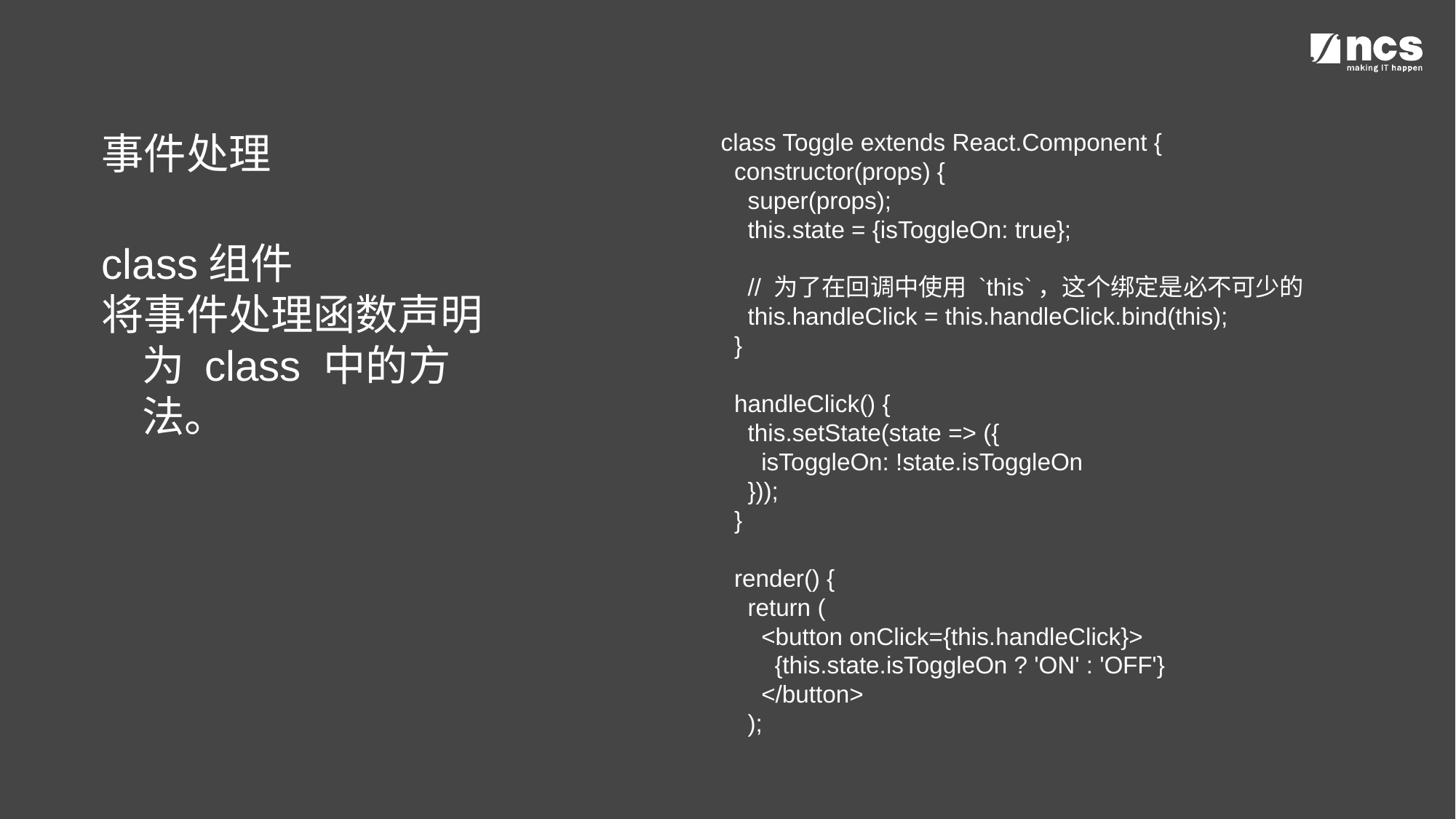

事件处理
class Toggle extends React.Component {
  constructor(props) {
    super(props);
    this.state = {isToggleOn: true};

    // 为了在回调中使用 `this`，这个绑定是必不可少的
    this.handleClick = this.handleClick.bind(this);
  }

  handleClick() {
    this.setState(state => ({
      isToggleOn: !state.isToggleOn
    }));
  }

  render() {
    return (
      <button onClick={this.handleClick}>
        {this.state.isToggleOn ? 'ON' : 'OFF'}
      </button>
    );
class组件
将事件处理函数声明为 class 中的方法。